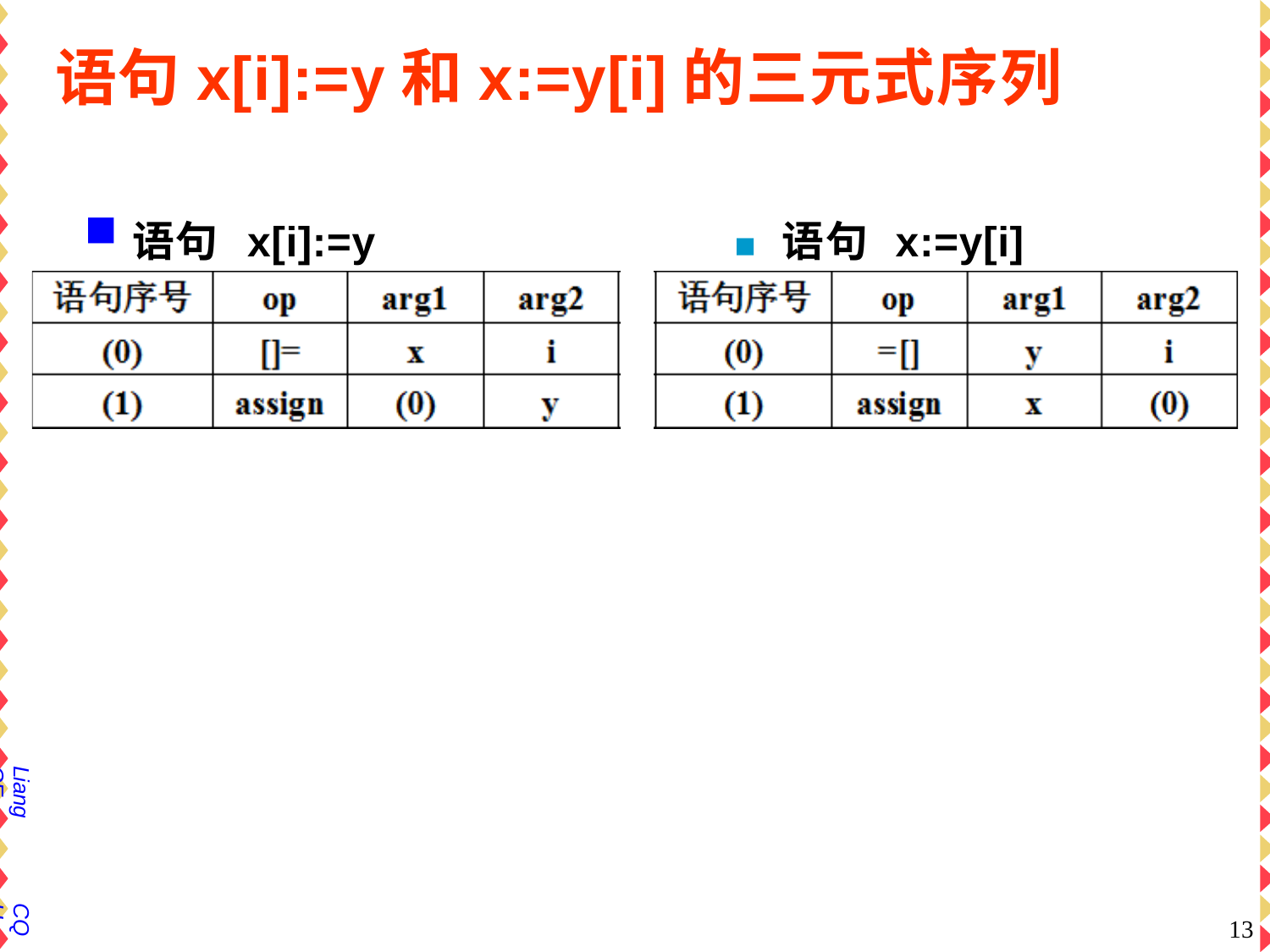

# 语句x[i]:=y和x:=y[i]的三元式序列
语句 x[i]:=y	■	语句 x:=y[i]

Liang GE
CQU
13